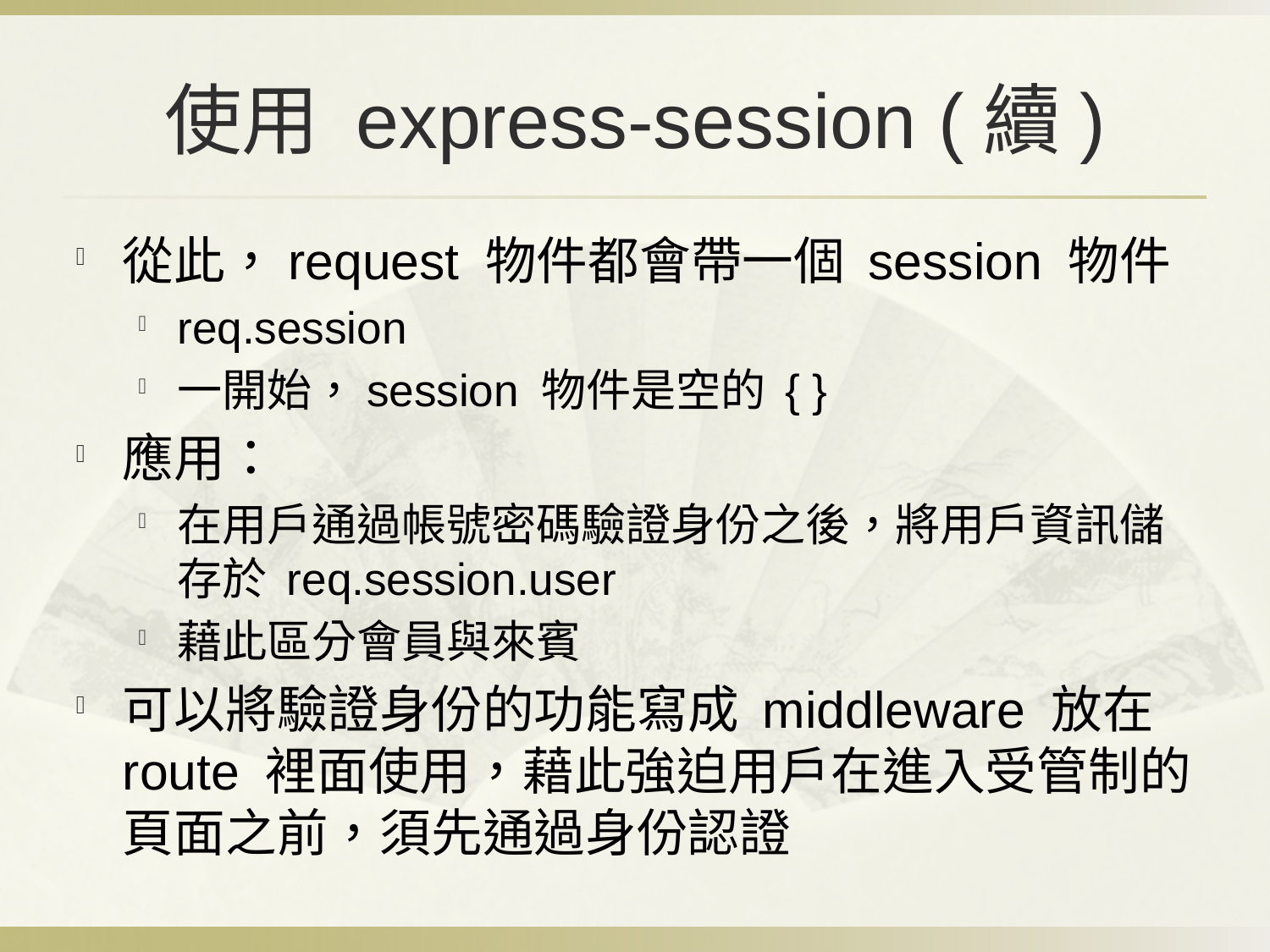

# 使用 express-session (續)
從此，request 物件都會帶一個 session 物件
req.session
一開始，session 物件是空的 { }
應用：
在用戶通過帳號密碼驗證身份之後，將用戶資訊儲存於 req.session.user
藉此區分會員與來賓
可以將驗證身份的功能寫成 middleware 放在 route 裡面使用，藉此強迫用戶在進入受管制的頁面之前，須先通過身份認證